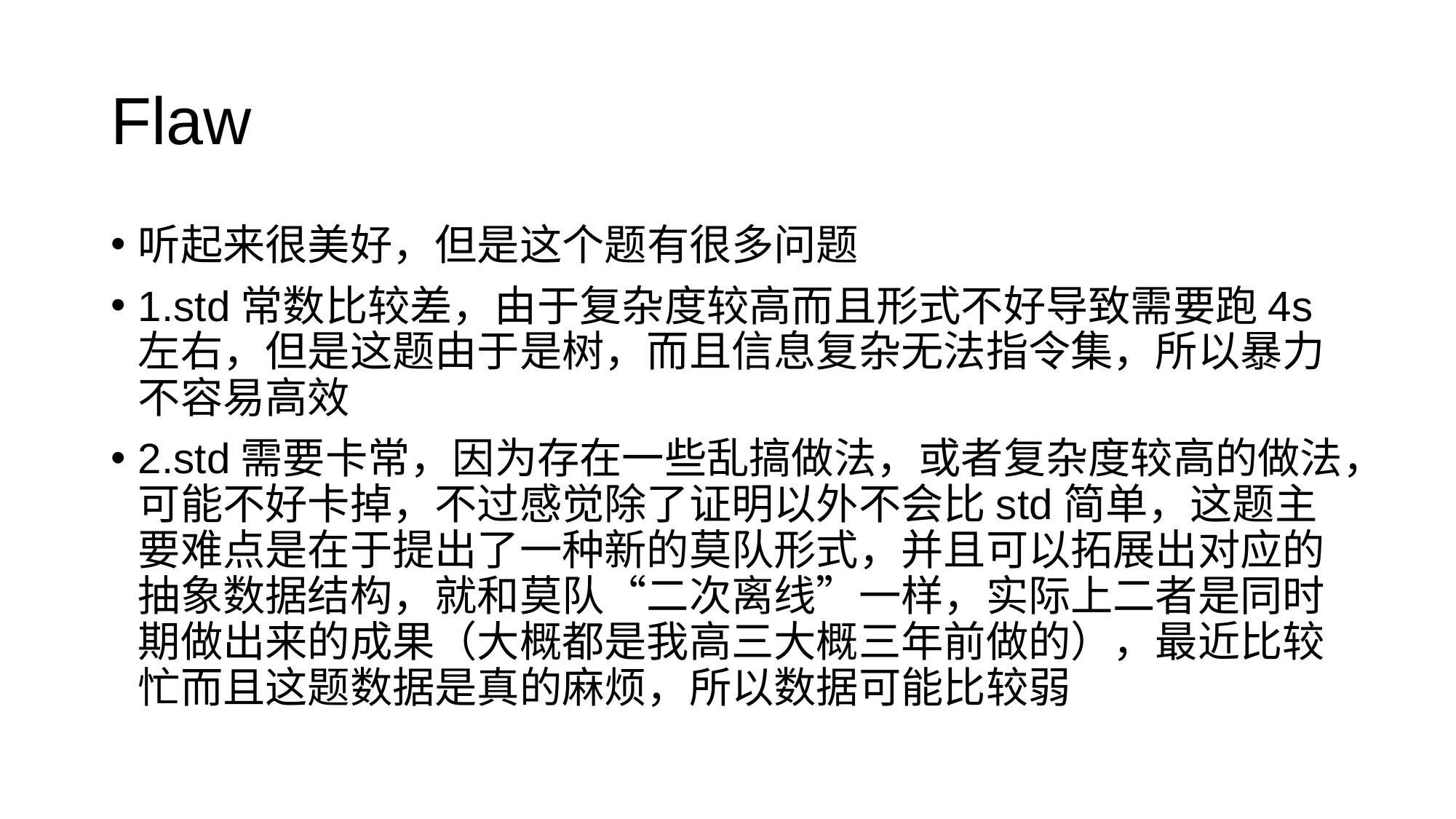

# Flaw
听起来很美好，但是这个题有很多问题
1.std常数比较差，由于复杂度较高而且形式不好导致需要跑4s左右，但是这题由于是树，而且信息复杂无法指令集，所以暴力不容易高效
2.std需要卡常，因为存在一些乱搞做法，或者复杂度较高的做法，可能不好卡掉，不过感觉除了证明以外不会比std简单，这题主要难点是在于提出了一种新的莫队形式，并且可以拓展出对应的抽象数据结构，就和莫队“二次离线”一样，实际上二者是同时期做出来的成果（大概都是我高三大概三年前做的），最近比较忙而且这题数据是真的麻烦，所以数据可能比较弱